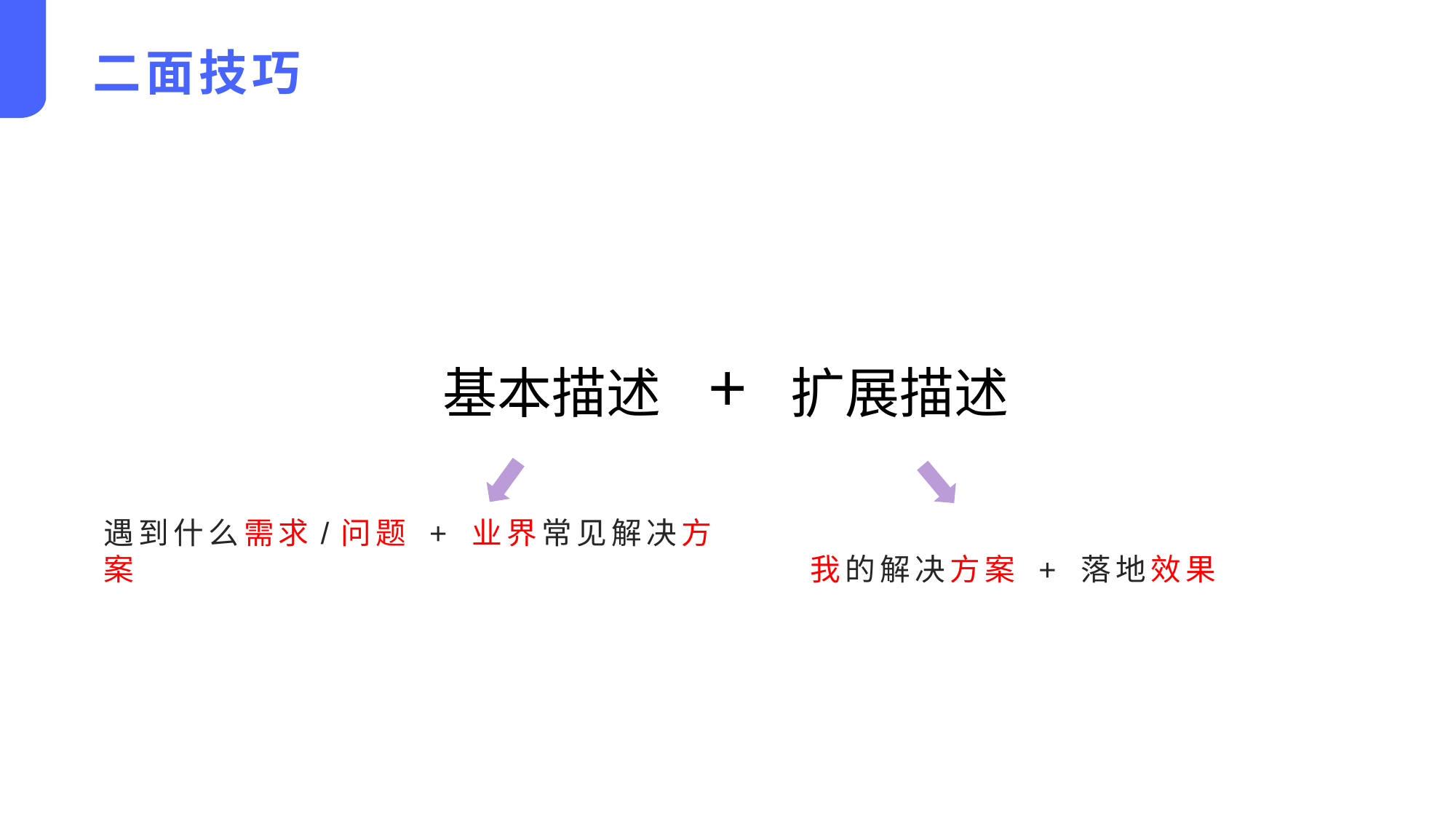

二面技巧
+
基本描述
扩展描述

遇到什么需求/问题 + 业界常见解决方案
我的解决方案 + 落地效果